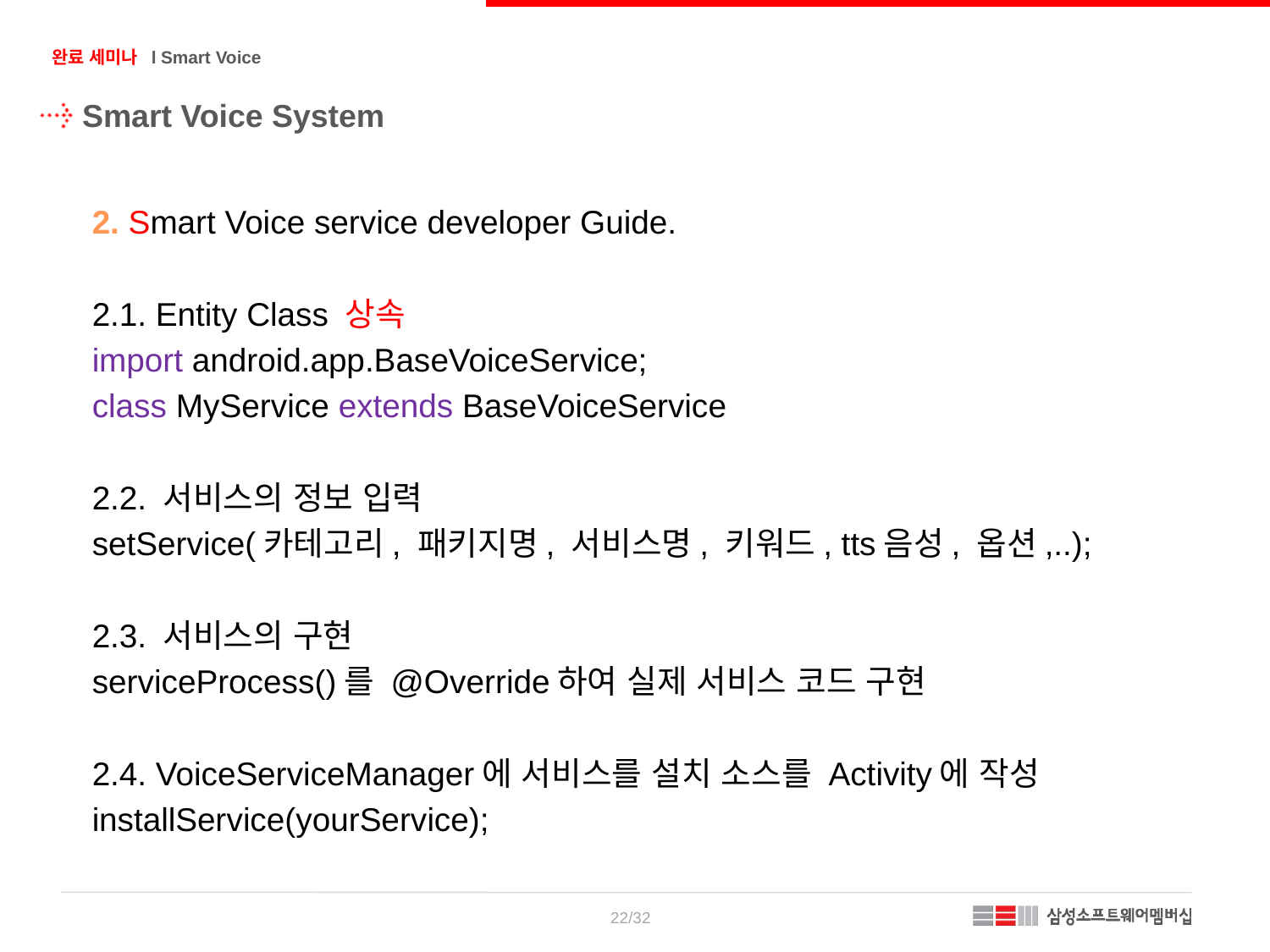

Smart Voice System
2. Smart Voice service developer Guide.

2.1. Entity Class 상속
import android.app.BaseVoiceService;
class MyService extends BaseVoiceService

2.2. 서비스의 정보 입력
setService(카테고리, 패키지명, 서비스명, 키워드, tts음성, 옵션,..);

2.3. 서비스의 구현
serviceProcess()를 @Override하여 실제 서비스 코드 구현

2.4. VoiceServiceManager에 서비스를 설치 소스를 Activity에 작성
installService(yourService);